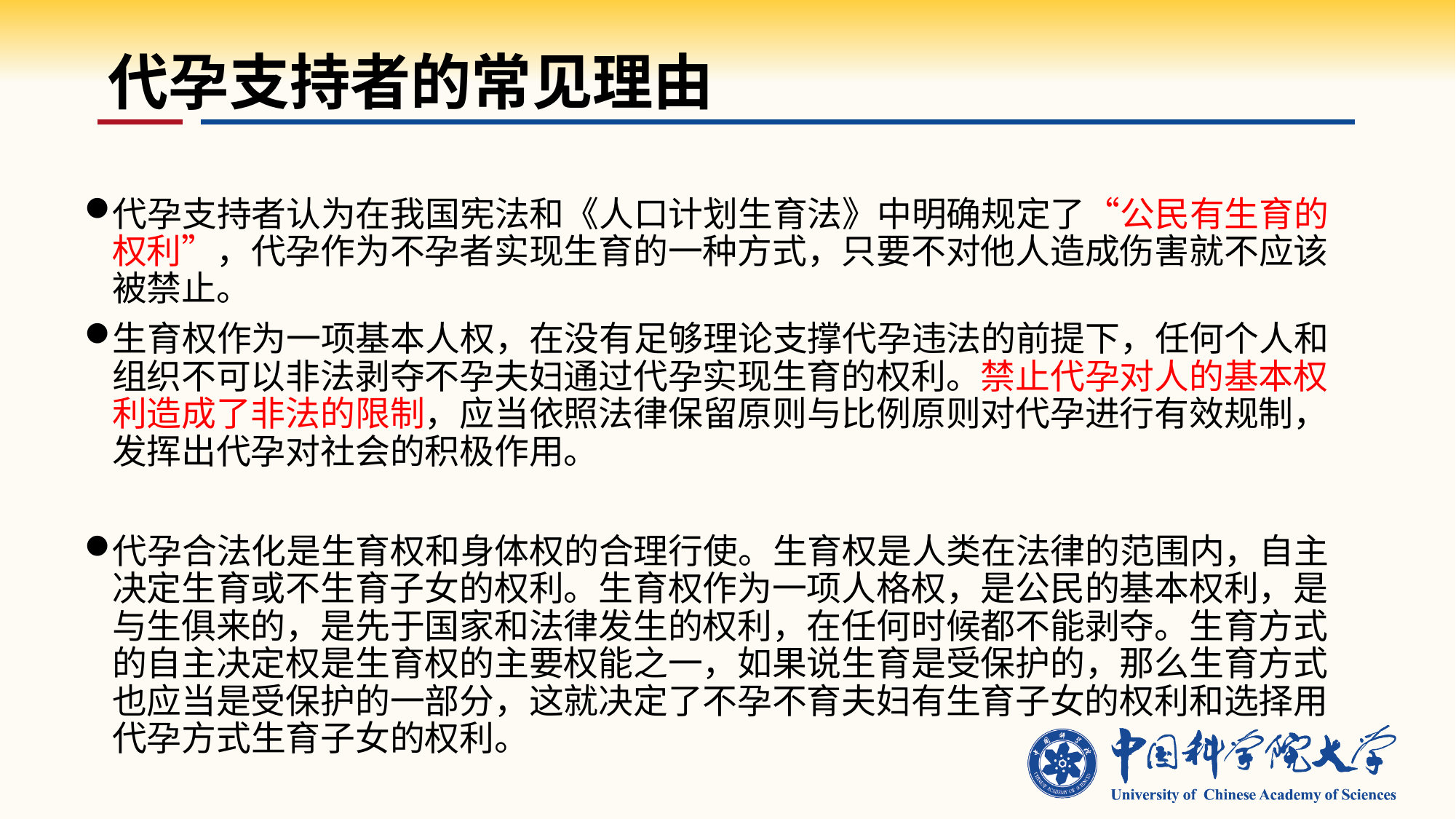

# 代孕支持者的常见理由
代孕支持者认为在我国宪法和《人口计划生育法》中明确规定了“公民有生育的权利”，代孕作为不孕者实现生育的一种方式，只要不对他人造成伤害就不应该被禁止。
生育权作为一项基本人权，在没有足够理论支撑代孕违法的前提下，任何个人和组织不可以非法剥夺不孕夫妇通过代孕实现生育的权利。禁止代孕对人的基本权利造成了非法的限制，应当依照法律保留原则与比例原则对代孕进行有效规制，发挥出代孕对社会的积极作用。

代孕合法化是生育权和身体权的合理行使。生育权是人类在法律的范围内，自主决定生育或不生育子女的权利。生育权作为一项人格权，是公民的基本权利，是与生俱来的，是先于国家和法律发生的权利，在任何时候都不能剥夺。生育方式的自主决定权是生育权的主要权能之一，如果说生育是受保护的，那么生育方式也应当是受保护的一部分，这就决定了不孕不育夫妇有生育子女的权利和选择用代孕方式生育子女的权利。